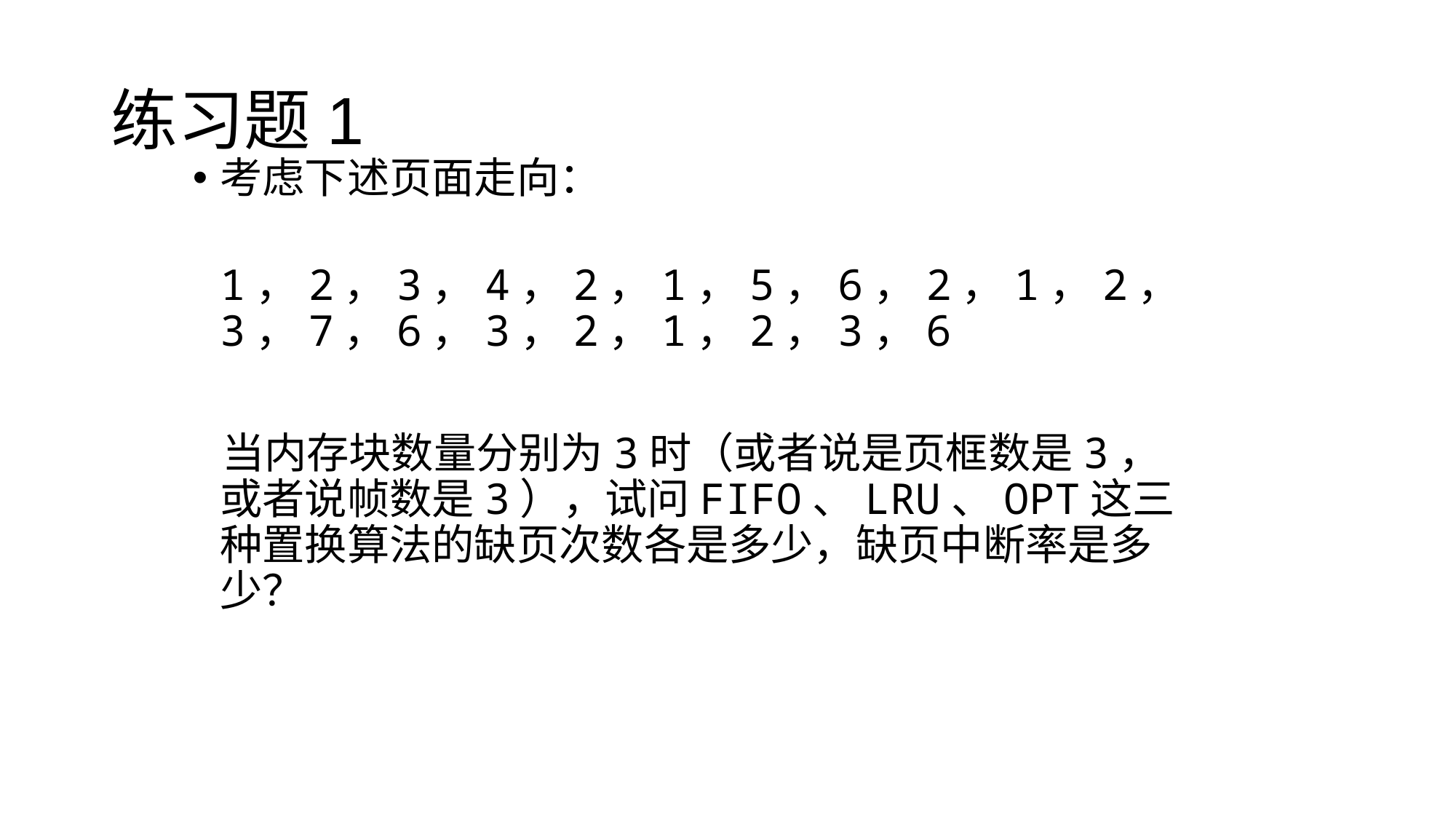

# 练习题1
考虑下述页面走向：
     1，2，3，4，2，1，5，6，2，1，2，3，7，6，3，2，1，2，3，6

  当内存块数量分别为3时（或者说是页框数是3，或者说帧数是3），试问FIFO、LRU、OPT这三种置换算法的缺页次数各是多少，缺页中断率是多少？